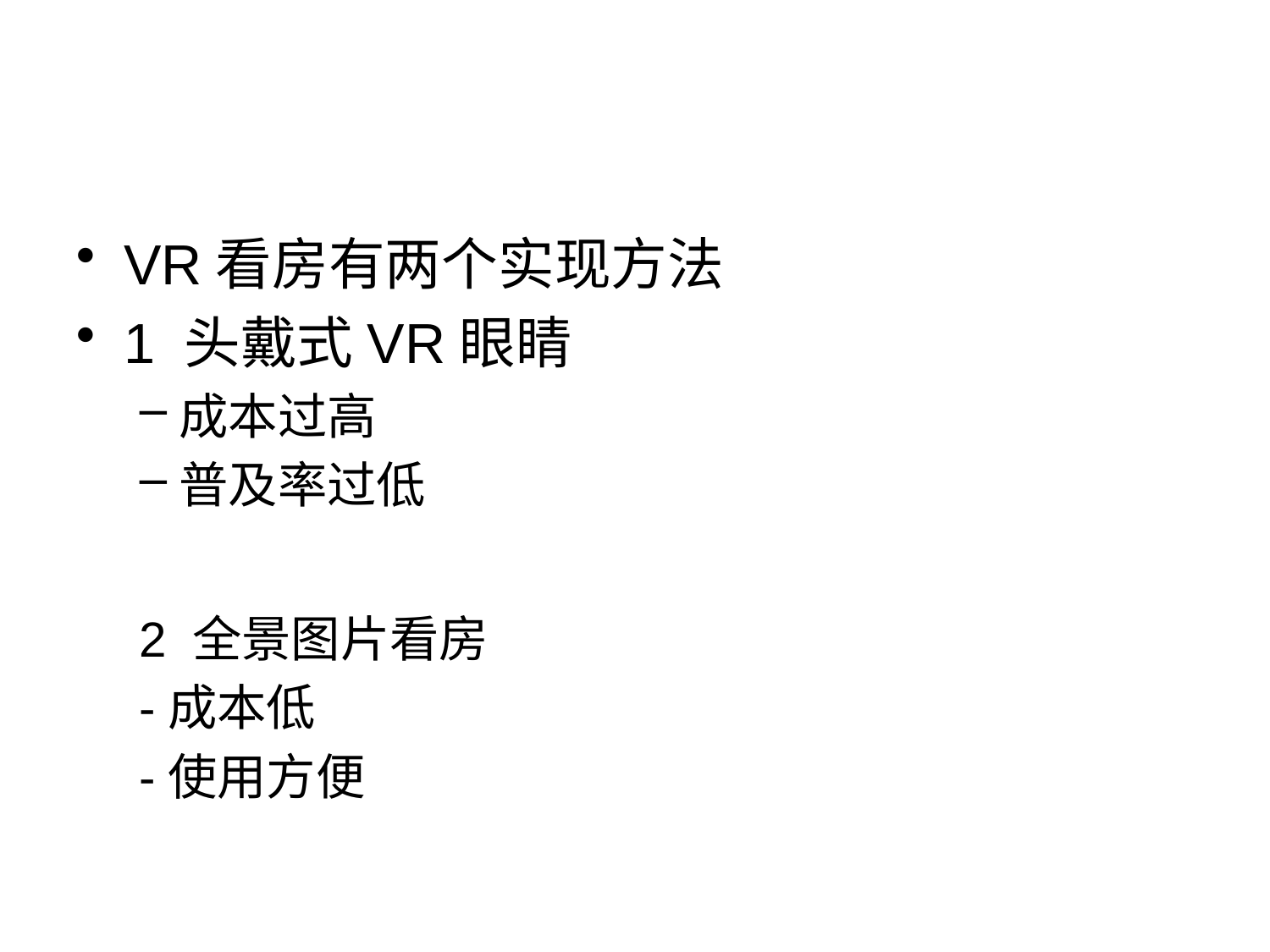

#
VR看房有两个实现方法
1 头戴式VR眼睛
成本过高
普及率过低

2 全景图片看房
-成本低
-使用方便